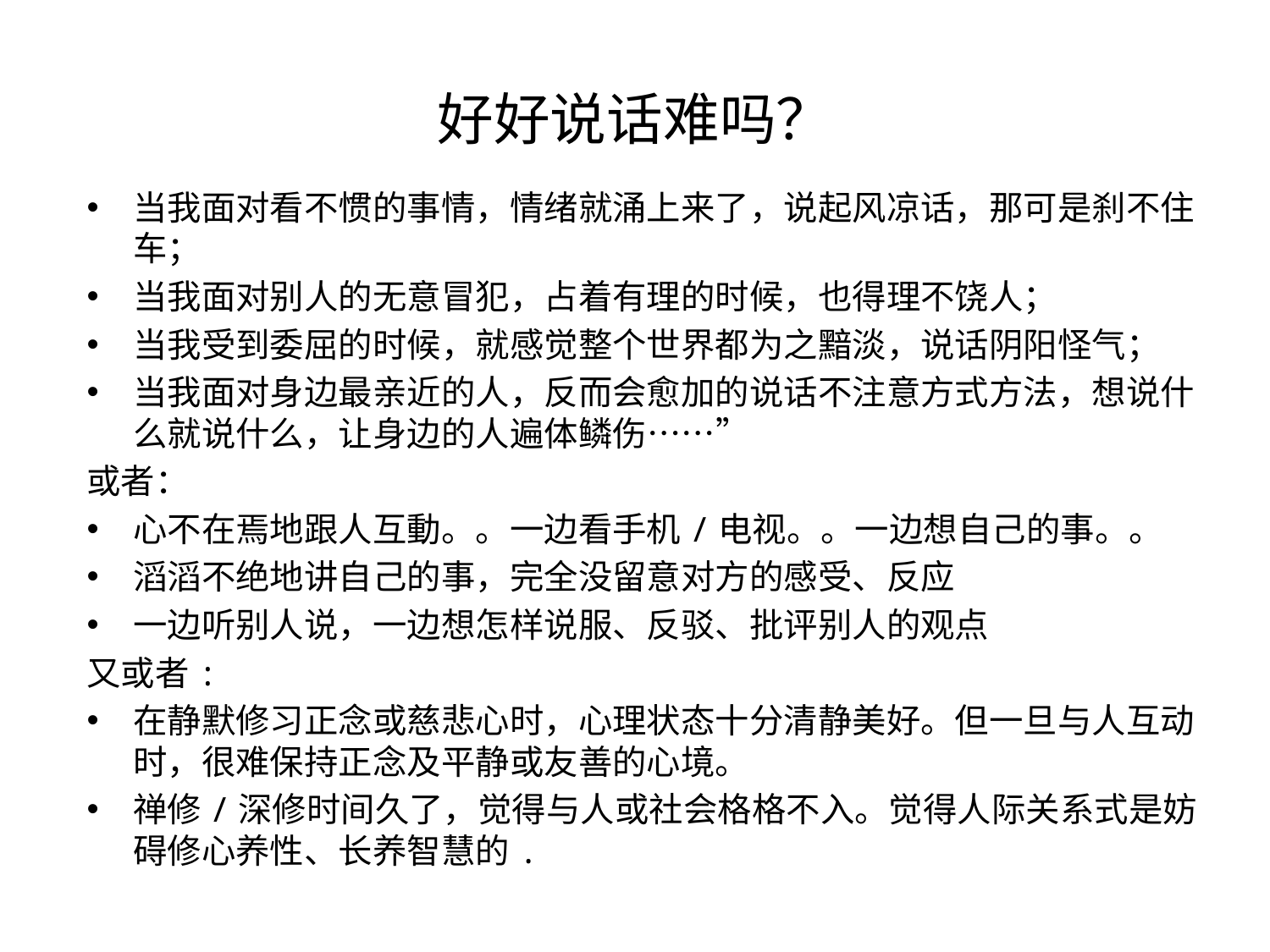

# 好好说话难吗？
当我面对看不惯的事情，情绪就涌上来了，说起风凉话，那可是刹不住车；
当我面对别人的无意冒犯，占着有理的时候，也得理不饶人；
当我受到委屈的时候，就感觉整个世界都为之黯淡，说话阴阳怪气；
当我面对身边最亲近的人，反而会愈加的说话不注意方式方法，想说什么就说什么，让身边的人遍体鳞伤……”
或者：
心不在焉地跟人互動。。一边看手机/电视。。一边想自己的事。。
滔滔不绝地讲自己的事，完全没留意对方的感受、反应
一边听别人说，一边想怎样说服、反驳、批评别人的观点
又或者:
在静默修习正念或慈悲心时，心理状态十分清静美好。但一旦与人互动时，很难保持正念及平静或友善的心境。
禅修/深修时间久了，觉得与人或社会格格不入。觉得人际关系式是妨碍修心养性、长养智慧的.